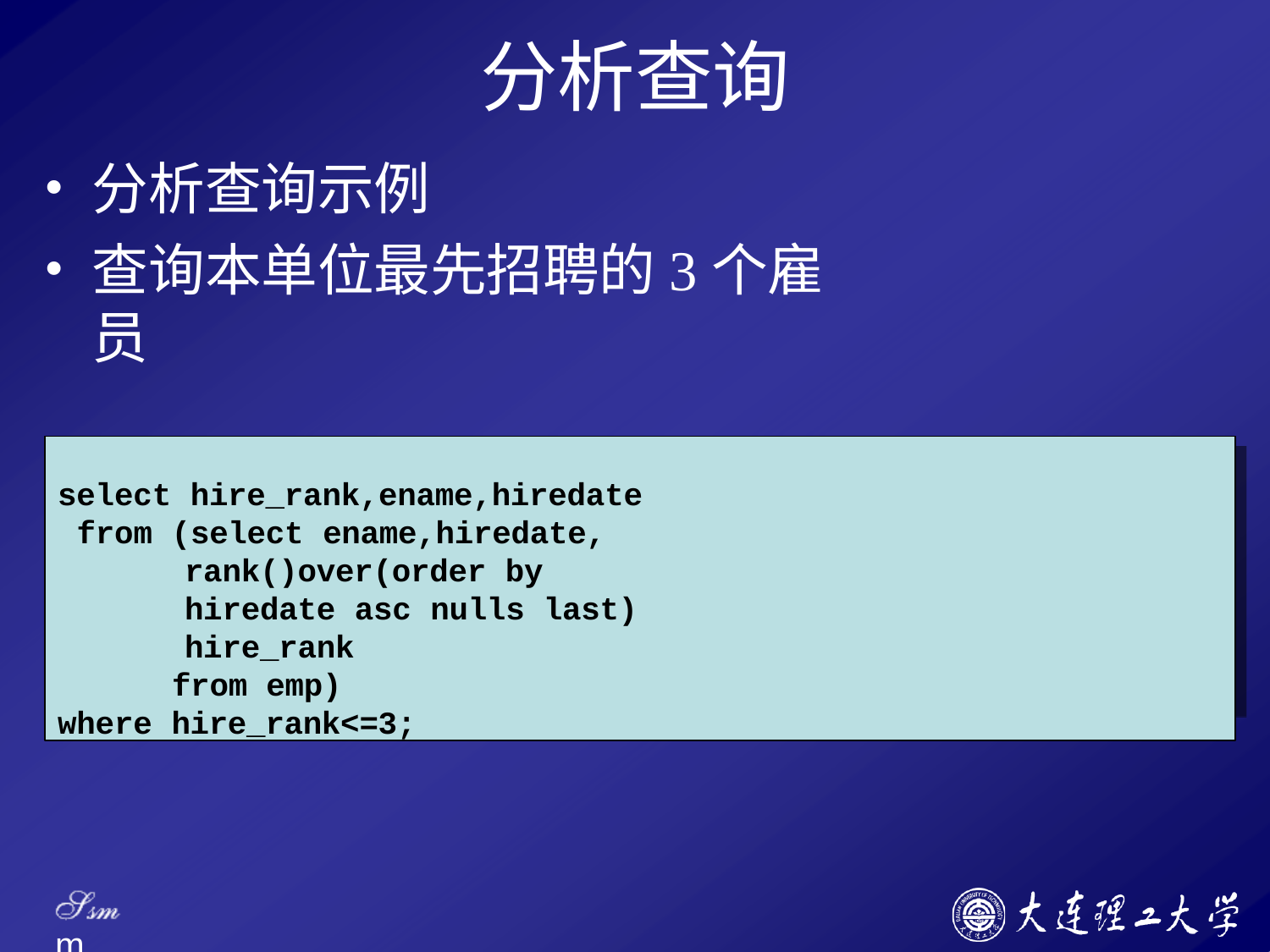

# 分析查询
分析查询示例
查询本单位最先招聘的3个雇员

select hire_rank,ename,hiredate  from (select ename,hiredate,
rank()over(order by hiredate asc nulls last) hire_rank
from emp)
where hire_rank<=3;

Ssm